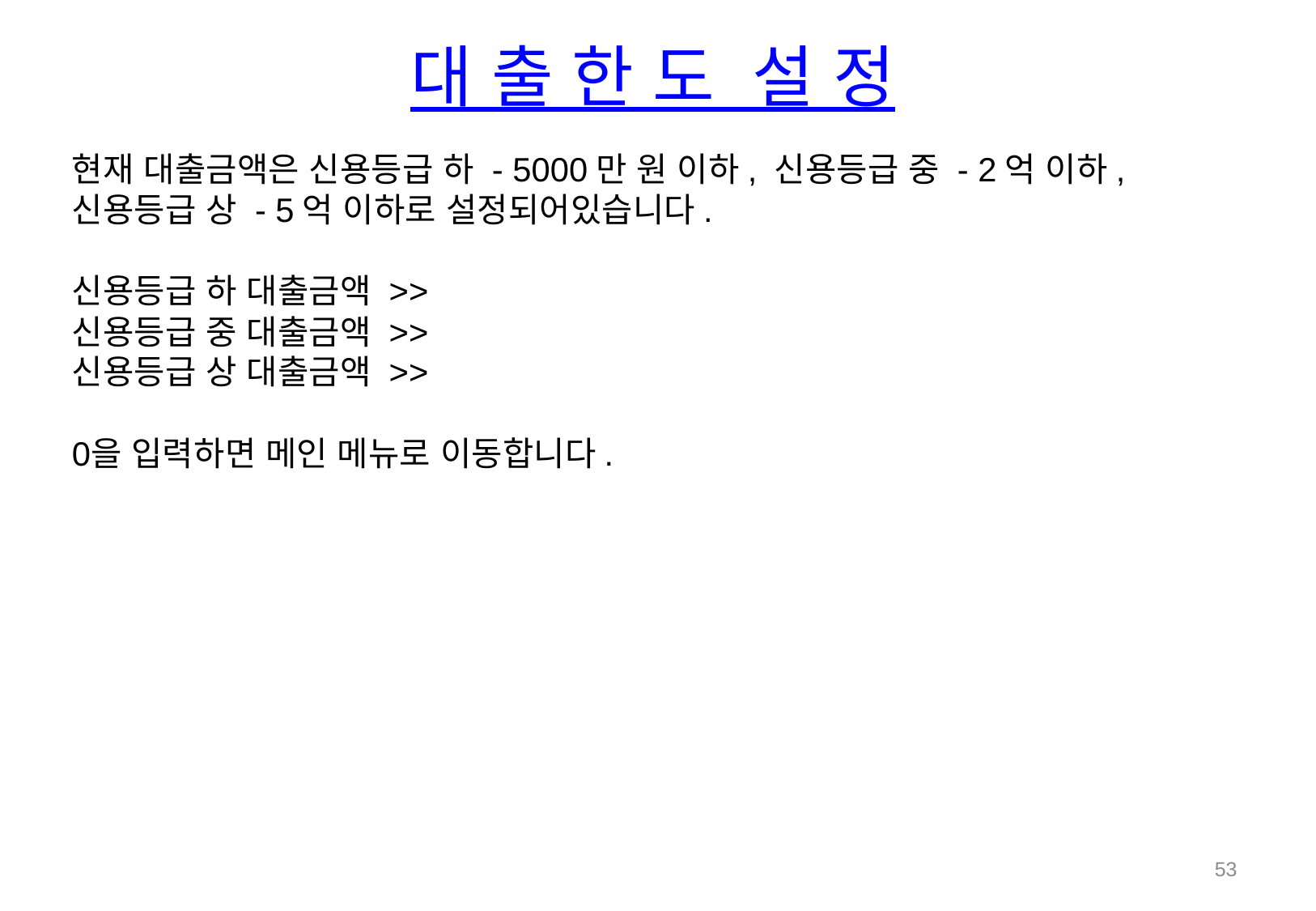

대 출 한 도  설 정
현재 대출금액은 신용등급 하 - 5000만 원 이하, 신용등급 중 - 2억 이하, 신용등급 상 - 5억 이하로 설정되어있습니다.

신용등급 하 대출금액 >>
신용등급 중 대출금액 >>
신용등급 상 대출금액 >>

0을 입력하면 메인 메뉴로 이동합니다.
53